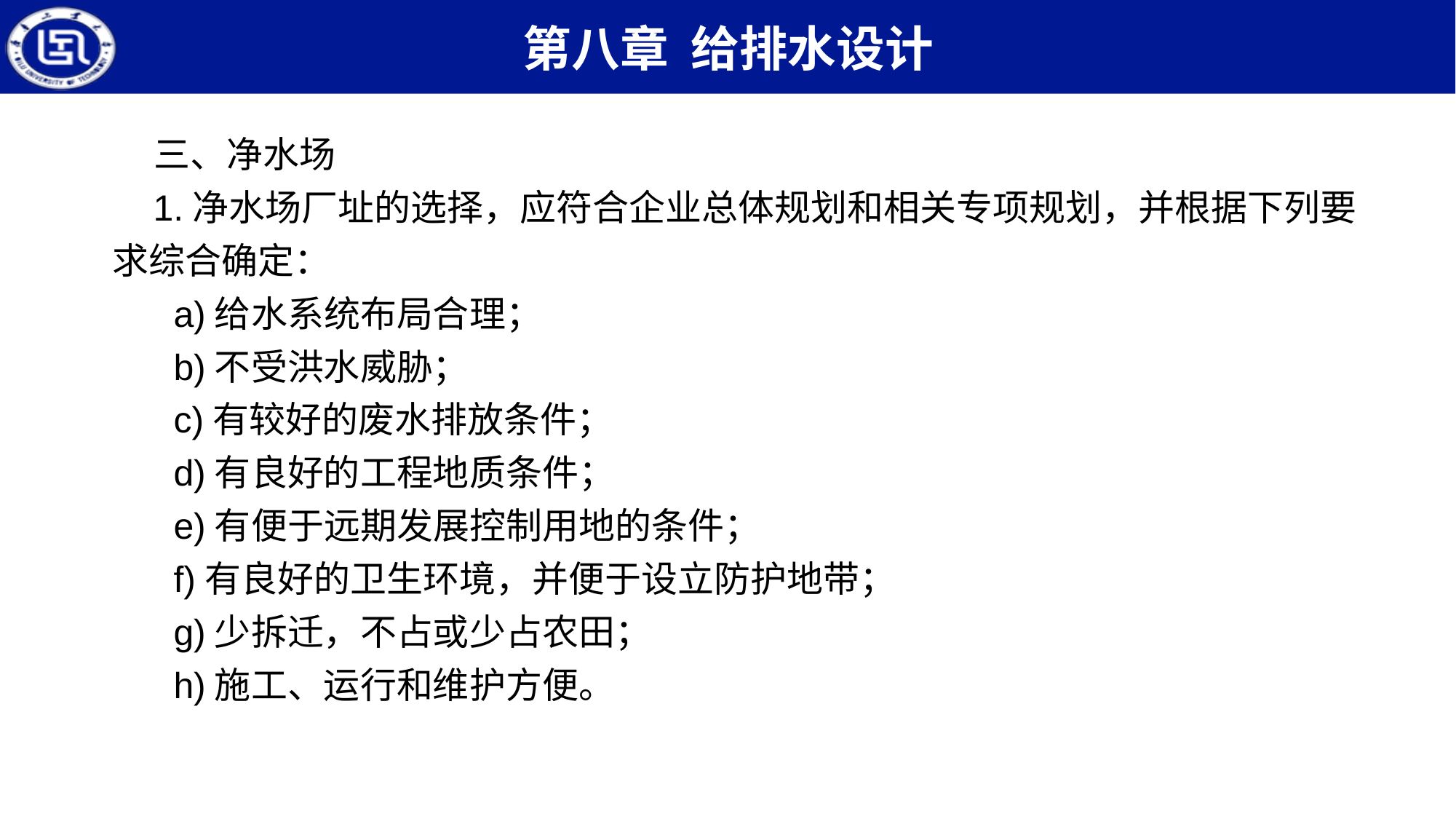

三、净水场
    1.净水场厂址的选择，应符合企业总体规划和相关专项规划，并根据下列要求综合确定：
      a)给水系统布局合理；
      b)不受洪水威胁；
      c)有较好的废水排放条件；
      d)有良好的工程地质条件；
      e)有便于远期发展控制用地的条件；
      f)有良好的卫生环境，并便于设立防护地带；
      g)少拆迁，不占或少占农田；
      h)施工、运行和维护方便。